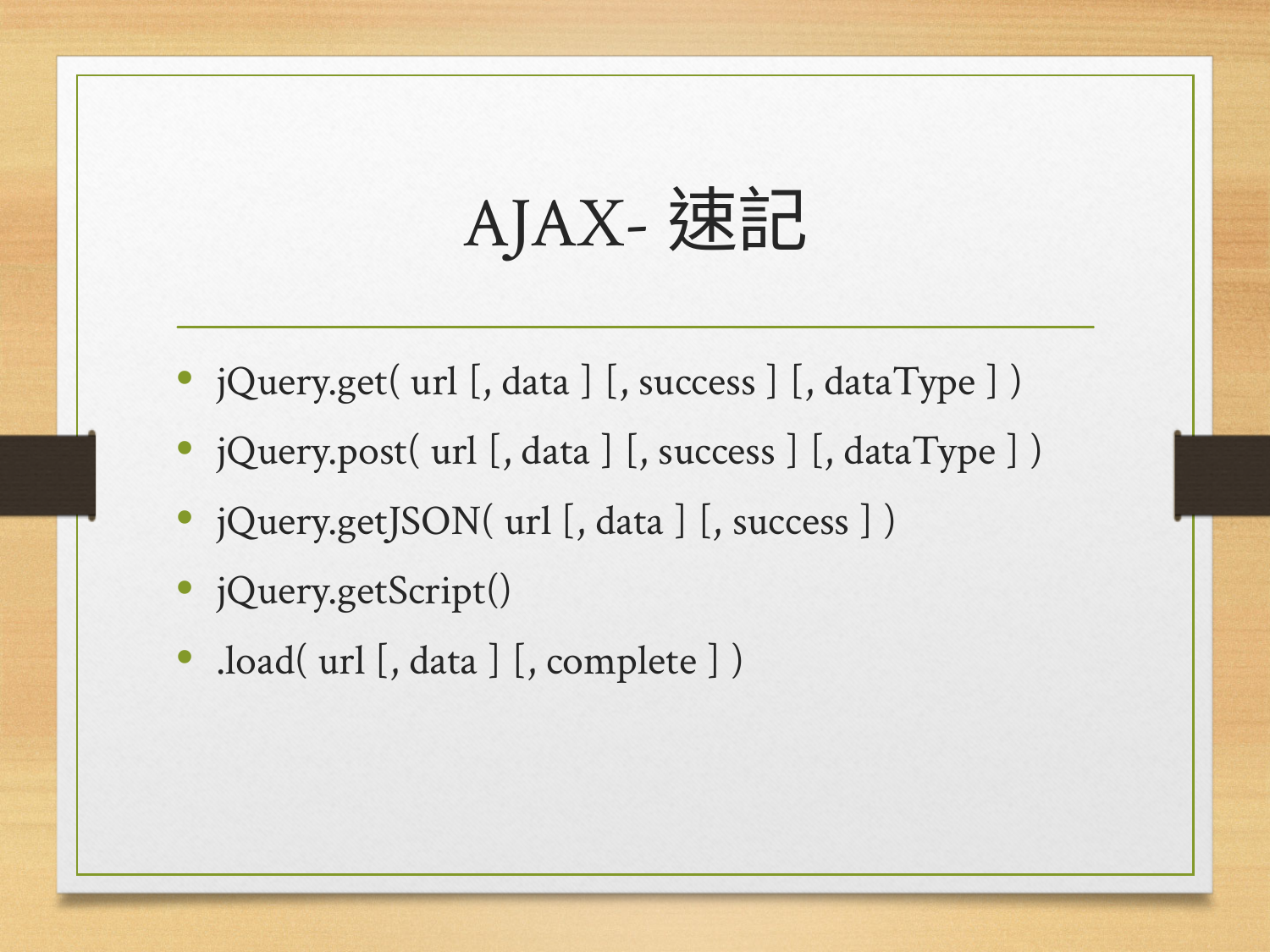

# AJAX-速記
jQuery.get( url [, data ] [, success ] [, dataType ] )
jQuery.post( url [, data ] [, success ] [, dataType ] )
jQuery.getJSON( url [, data ] [, success ] )
jQuery.getScript()
.load( url [, data ] [, complete ] )